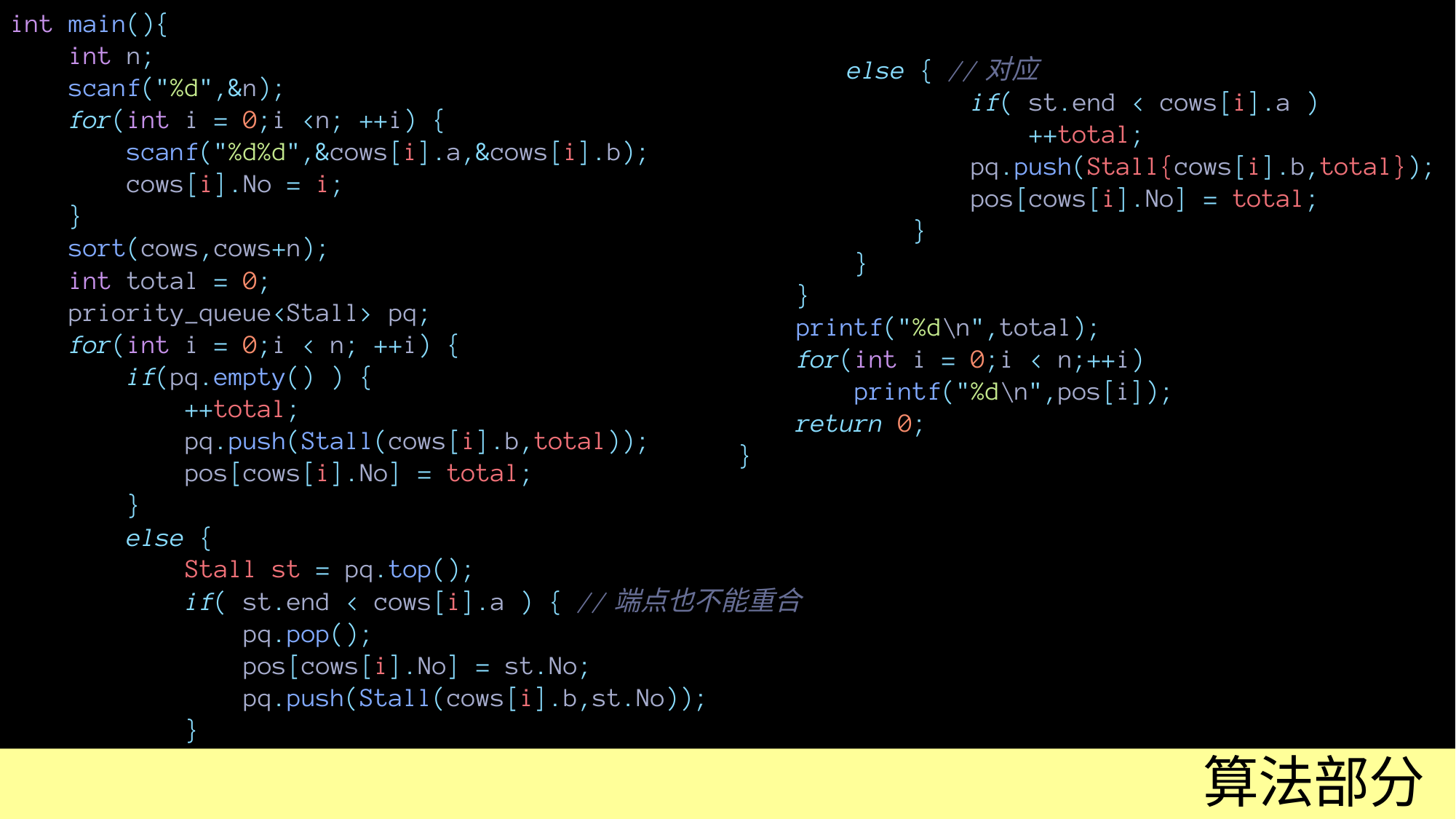

int main(){
    int n;
    scanf("%d",&n);
    for(int i = 0;i <n; ++i) {
        scanf("%d%d",&cows[i].a,&cows[i].b);
        cows[i].No = i;
    }
    sort(cows,cows+n);
    int total = 0;
    priority_queue<Stall> pq;
    for(int i = 0;i < n; ++i) {
        if(pq.empty() ) {
            ++total;
            pq.push(Stall(cows[i].b,total));
            pos[cows[i].No] = total;
        }
        else {
            Stall st = pq.top();
            if( st.end < cows[i].a ) { //端点也不能重合
                pq.pop();
                pos[cows[i].No] = st.No;
                pq.push(Stall(cows[i].b,st.No));
            }

	else { //对应
                if( st.end < cows[i].a )
                    ++total;
                pq.push(Stall{cows[i].b,total});
                pos[cows[i].No] = total;
            }
        }
    }
    printf("%d\n",total);
    for(int i = 0;i < n;++i)
        printf("%d\n",pos[i]);
    return 0;
}
算法部分